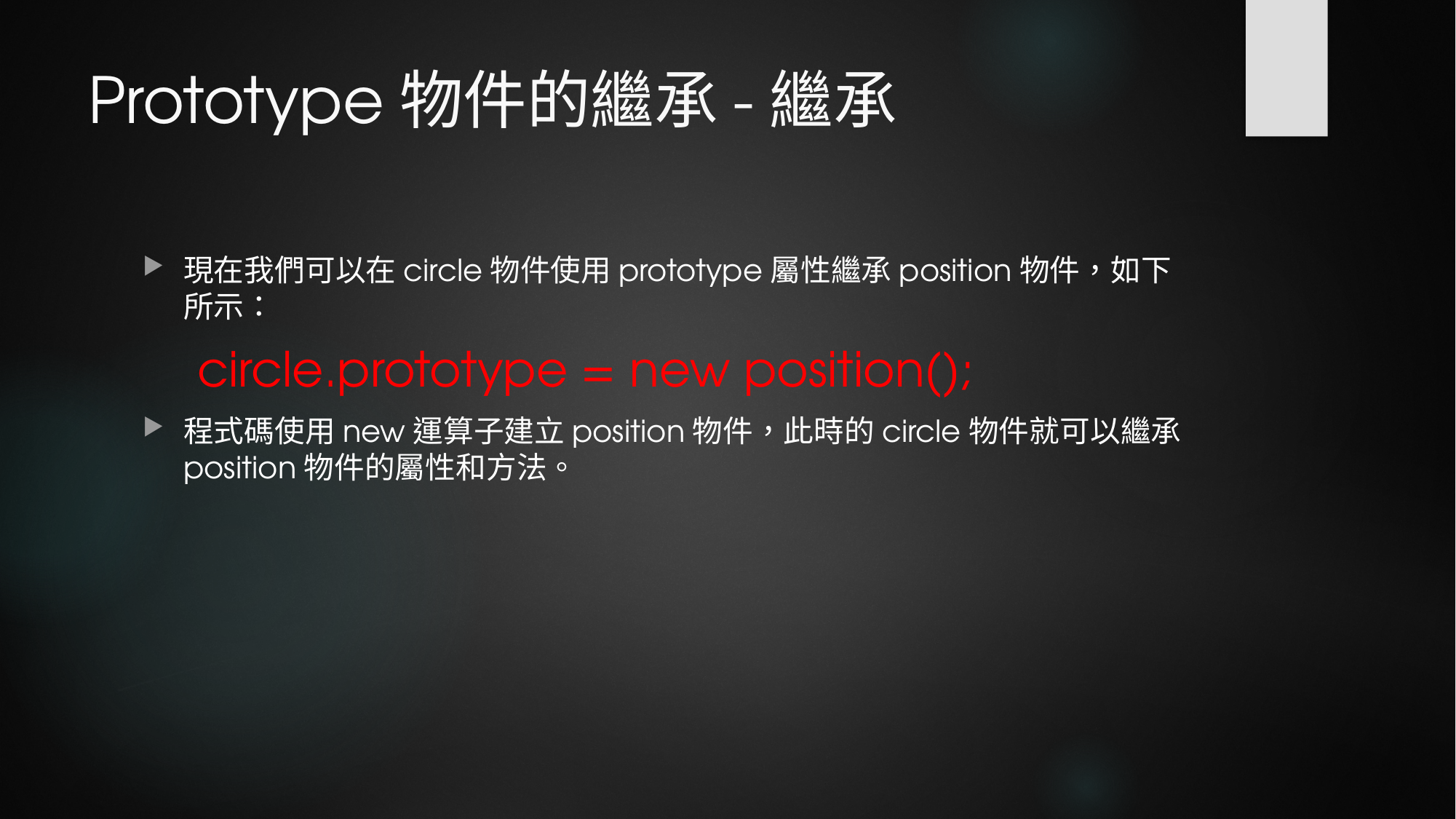

# Prototype物件的繼承-繼承
現在我們可以在circle物件使用prototype屬性繼承position物件，如下所示：
circle.prototype = new position();
程式碼使用new運算子建立position物件，此時的circle物件就可以繼承position物件的屬性和方法。